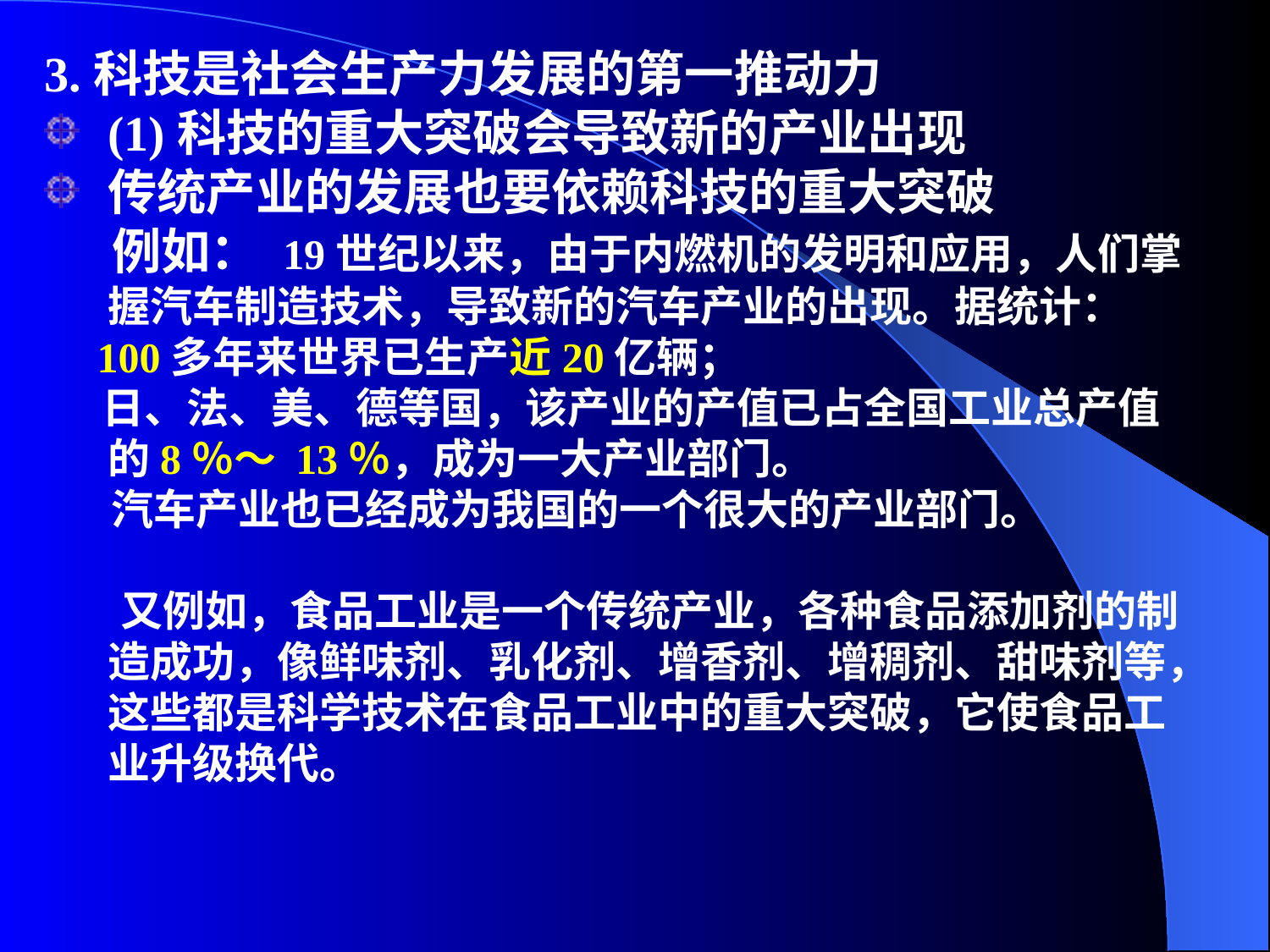

3.科技是社会生产力发展的第一推动力
(1)科技的重大突破会导致新的产业出现
传统产业的发展也要依赖科技的重大突破
     例如： 19世纪以来，由于内燃机的发明和应用，人们掌握汽车制造技术，导致新的汽车产业的出现。据统计：
     100多年来世界已生产近20亿辆；
     日、法、美、德等国，该产业的产值已占全国工业总产值的8％～ 13％，成为一大产业部门。
      汽车产业也已经成为我国的一个很大的产业部门。

       又例如，食品工业是一个传统产业，各种食品添加剂的制造成功，像鲜味剂、乳化剂、增香剂、增稠剂、甜味剂等，这些都是科学技术在食品工业中的重大突破，它使食品工业升级换代。